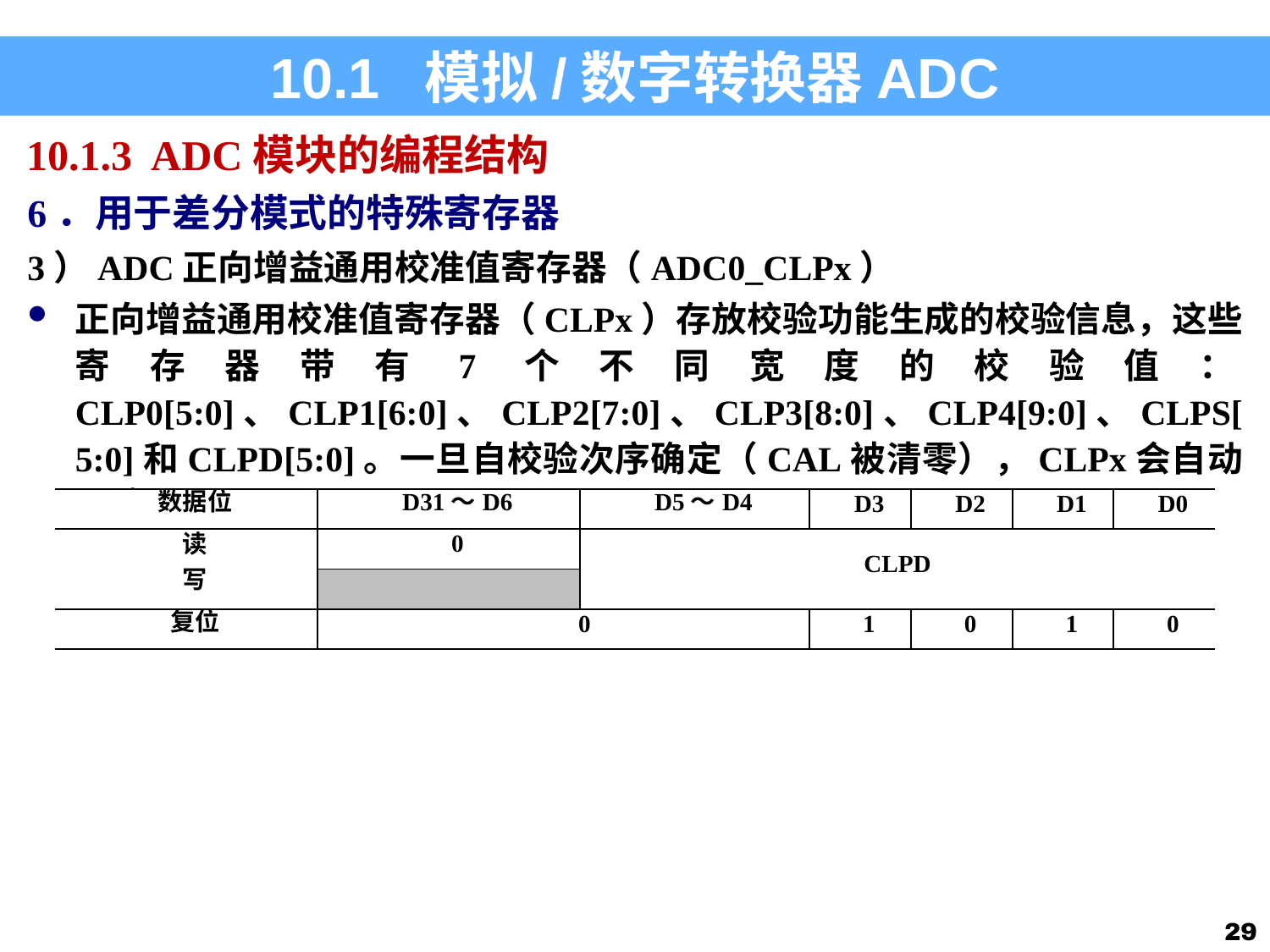

10.1  模拟/数字转换器ADC
10.1.3  ADC模块的编程结构
6．用于差分模式的特殊寄存器
3）ADC正向增益通用校准值寄存器（ADC0_CLPx）
正向增益通用校准值寄存器（CLPx）存放校验功能生成的校验信息，这些寄存器带有7个不同宽度的校验值：CLP0[5:0]、CLP1[6:0]、CLP2[7:0]、CLP3[8:0]、CLP4[9:0]、CLPS[5:0]和CLPD[5:0]。一旦自校验次序确定（CAL被清零），CLPx会自动置位。
| 数据位 | D31～D6 | D5～D4 | D3 | D2 | D1 | D0 |
| --- | --- | --- | --- | --- | --- | --- |
| 读 写 | 0 | CLPD |  |  |  |  |
|  |  |  |  |  |  |  |
| 复位 | 0 |  | 1 | 0 | 1 | 0 |
29